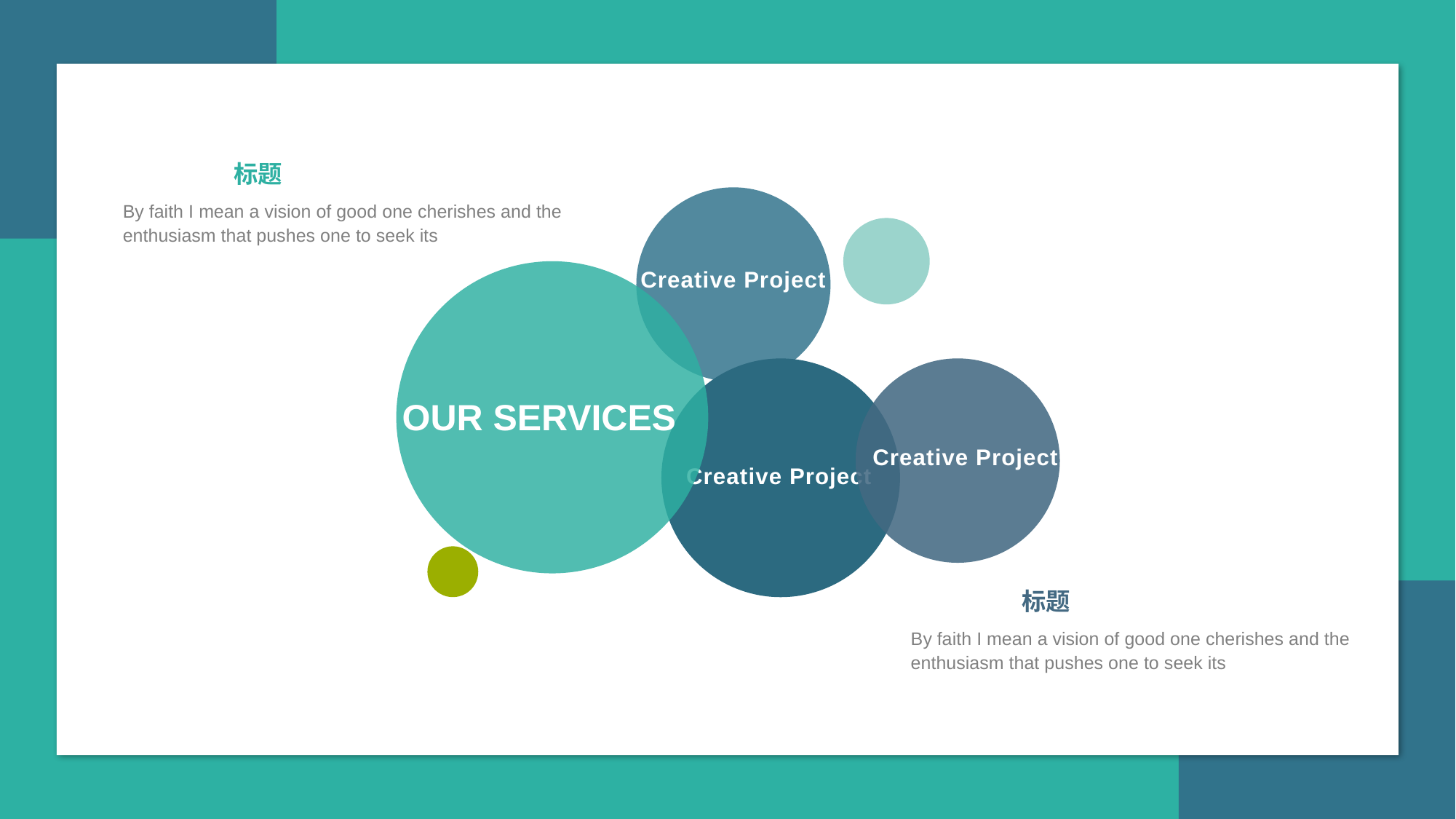

标题

Creative Project
By faith I mean a vision of good one cherishes and the enthusiasm that pushes one to seek its

OUR SERVICES

Creative Project

Creative Project

标题
By faith I mean a vision of good one cherishes and the enthusiasm that pushes one to seek its